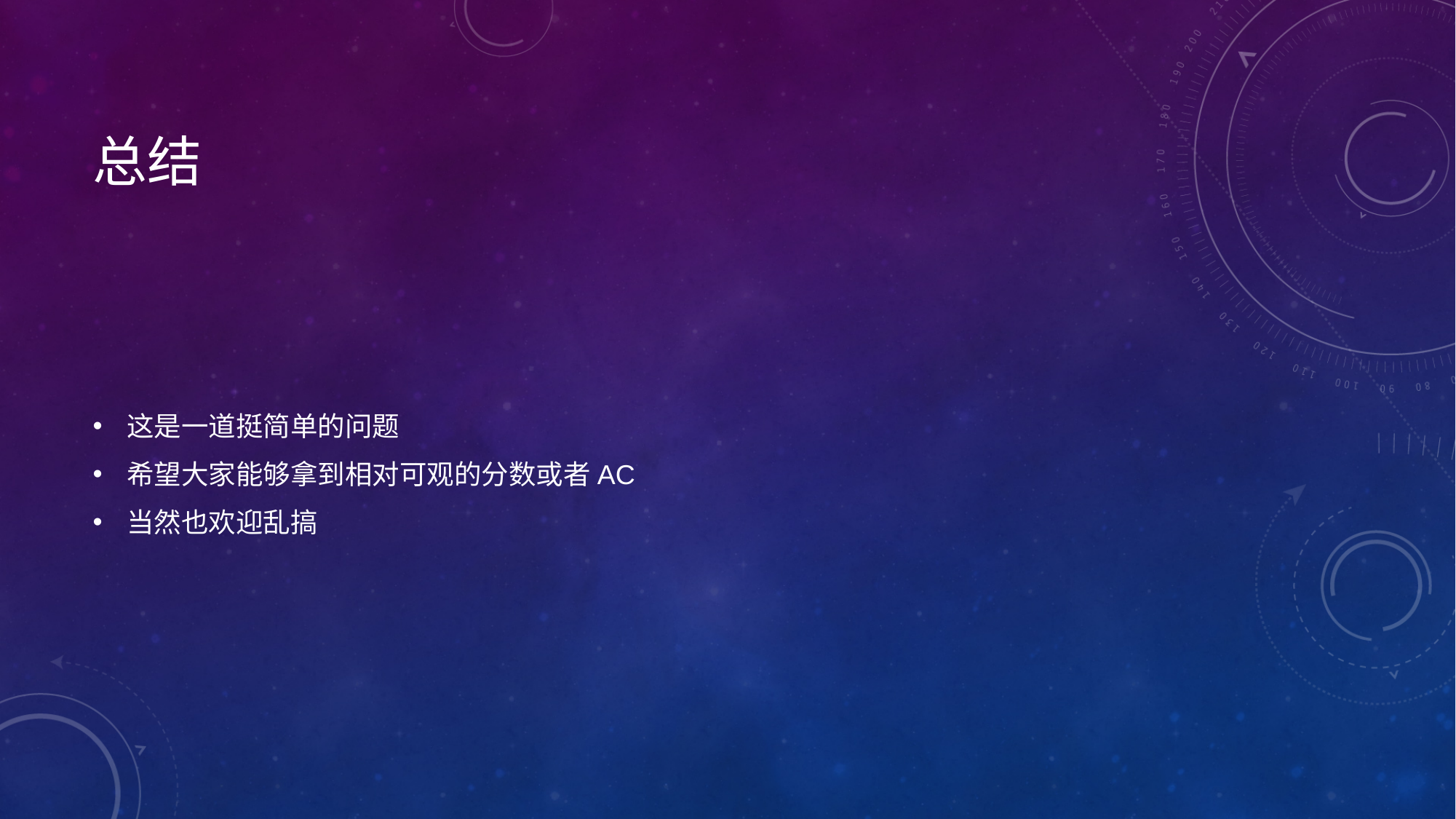

# 总结
这是一道挺简单的问题
希望大家能够拿到相对可观的分数或者AC
当然也欢迎乱搞